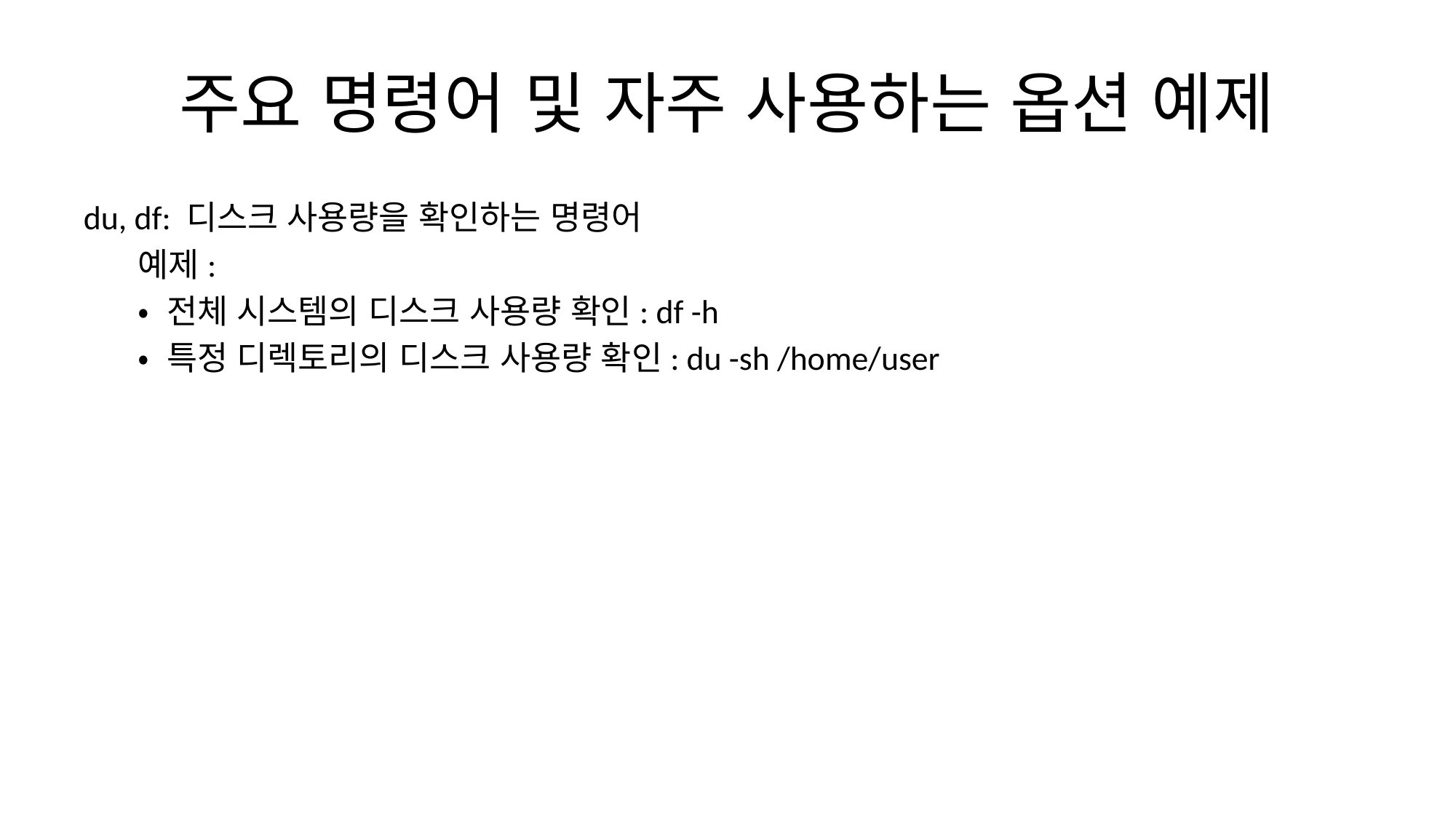

# 주요 명령어 및 자주 사용하는 옵션 예제
du, df: 디스크 사용량을 확인하는 명령어
예제:
• 전체 시스템의 디스크 사용량 확인: df -h
• 특정 디렉토리의 디스크 사용량 확인: du -sh /home/user